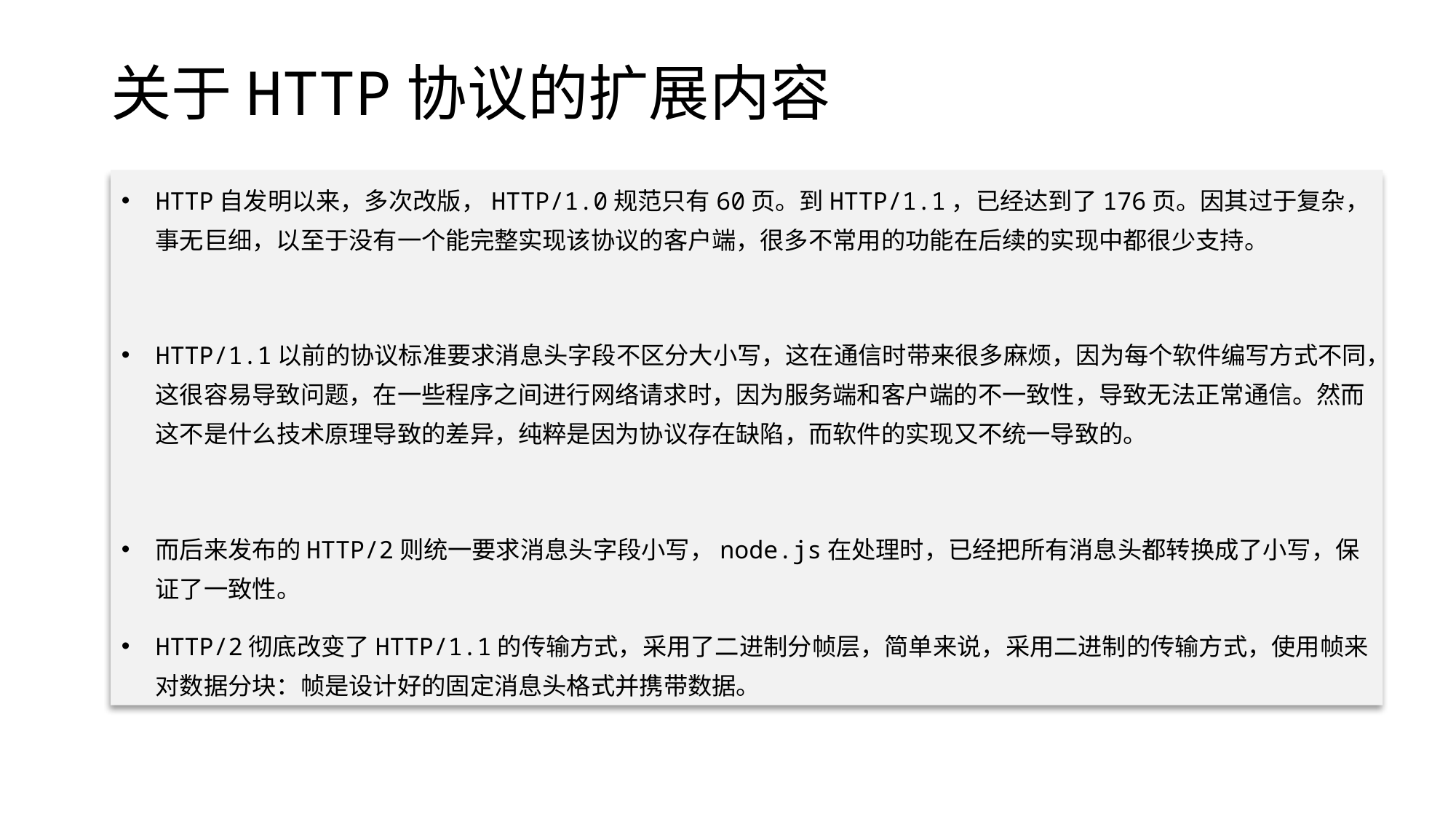

# 关于HTTP协议的扩展内容
HTTP自发明以来，多次改版，HTTP/1.0规范只有60页。到HTTP/1.1，已经达到了176页。因其过于复杂，事无巨细，以至于没有一个能完整实现该协议的客户端，很多不常用的功能在后续的实现中都很少支持。

HTTP/1.1以前的协议标准要求消息头字段不区分大小写，这在通信时带来很多麻烦，因为每个软件编写方式不同，这很容易导致问题，在一些程序之间进行网络请求时，因为服务端和客户端的不一致性，导致无法正常通信。然而这不是什么技术原理导致的差异，纯粹是因为协议存在缺陷，而软件的实现又不统一导致的。

而后来发布的HTTP/2则统一要求消息头字段小写，node.js在处理时，已经把所有消息头都转换成了小写，保证了一致性。
HTTP/2彻底改变了HTTP/1.1的传输方式，采用了二进制分帧层，简单来说，采用二进制的传输方式，使用帧来对数据分块：帧是设计好的固定消息头格式并携带数据。